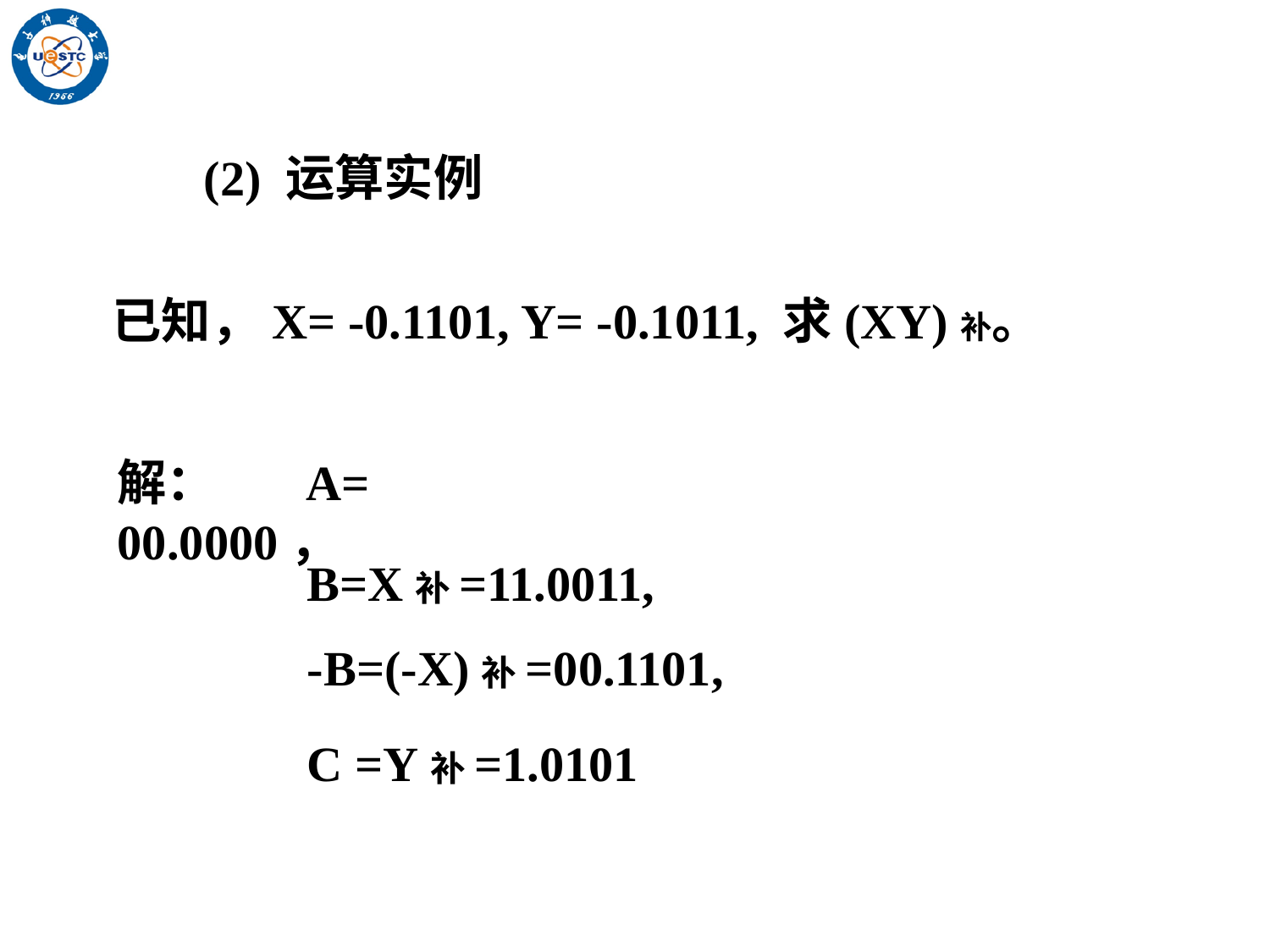

(2) 运算实例
已知，X= -0.1101, Y= -0.1011, 求(XY)补。
解：       A= 00.0000，
B=X补=11.0011,
-B=(-X)补=00.1101,
C =Y补=1.0101